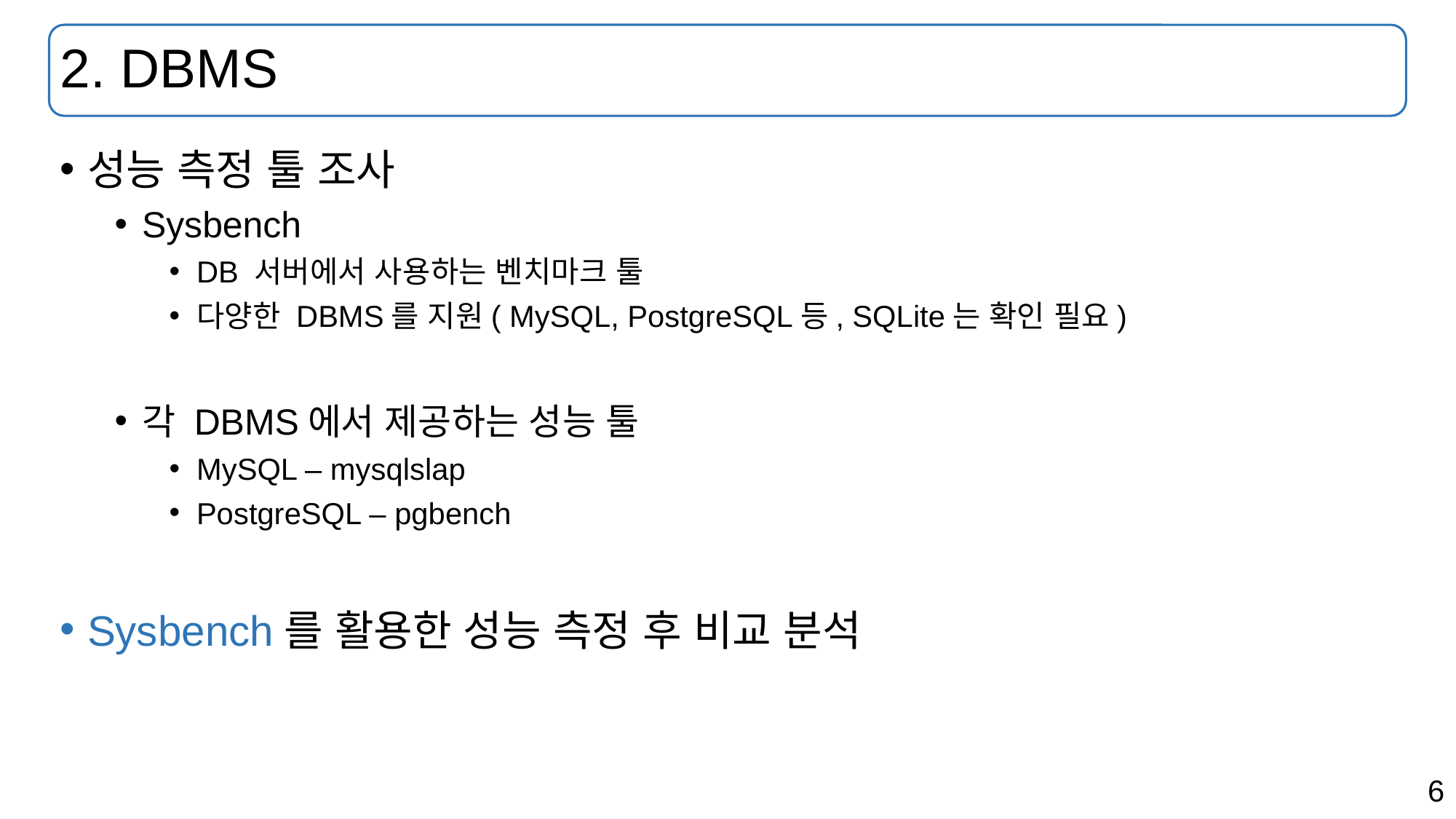

# 2. DBMS
성능 측정 툴 조사
Sysbench
DB 서버에서 사용하는 벤치마크 툴
다양한 DBMS를 지원( MySQL, PostgreSQL등, SQLite는 확인 필요)

각 DBMS에서 제공하는 성능 툴
MySQL – mysqlslap
PostgreSQL – pgbench

Sysbench를 활용한 성능 측정 후 비교 분석